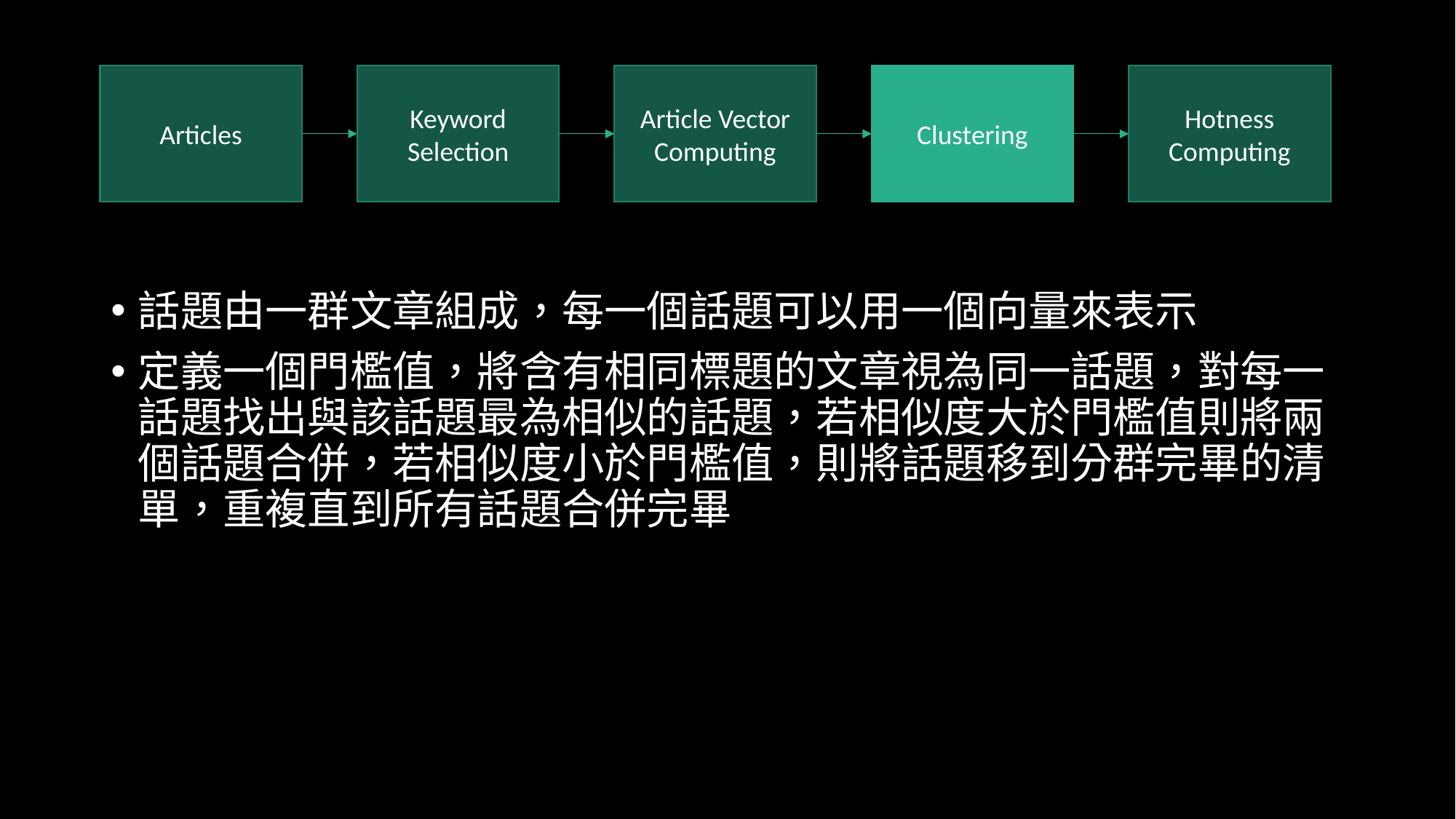

#
Keyword
Selection
Article Vector
Computing
Clustering
Hotness Computing
Articles

話題由一群文章組成，每一個話題可以用一個向量來表示
定義一個門檻值，將含有相同標題的文章視為同一話題，對每一話題找出與該話題最為相似的話題，若相似度大於門檻值則將兩個話題合併，若相似度小於門檻值，則將話題移到分群完畢的清單，重複直到所有話題合併完畢